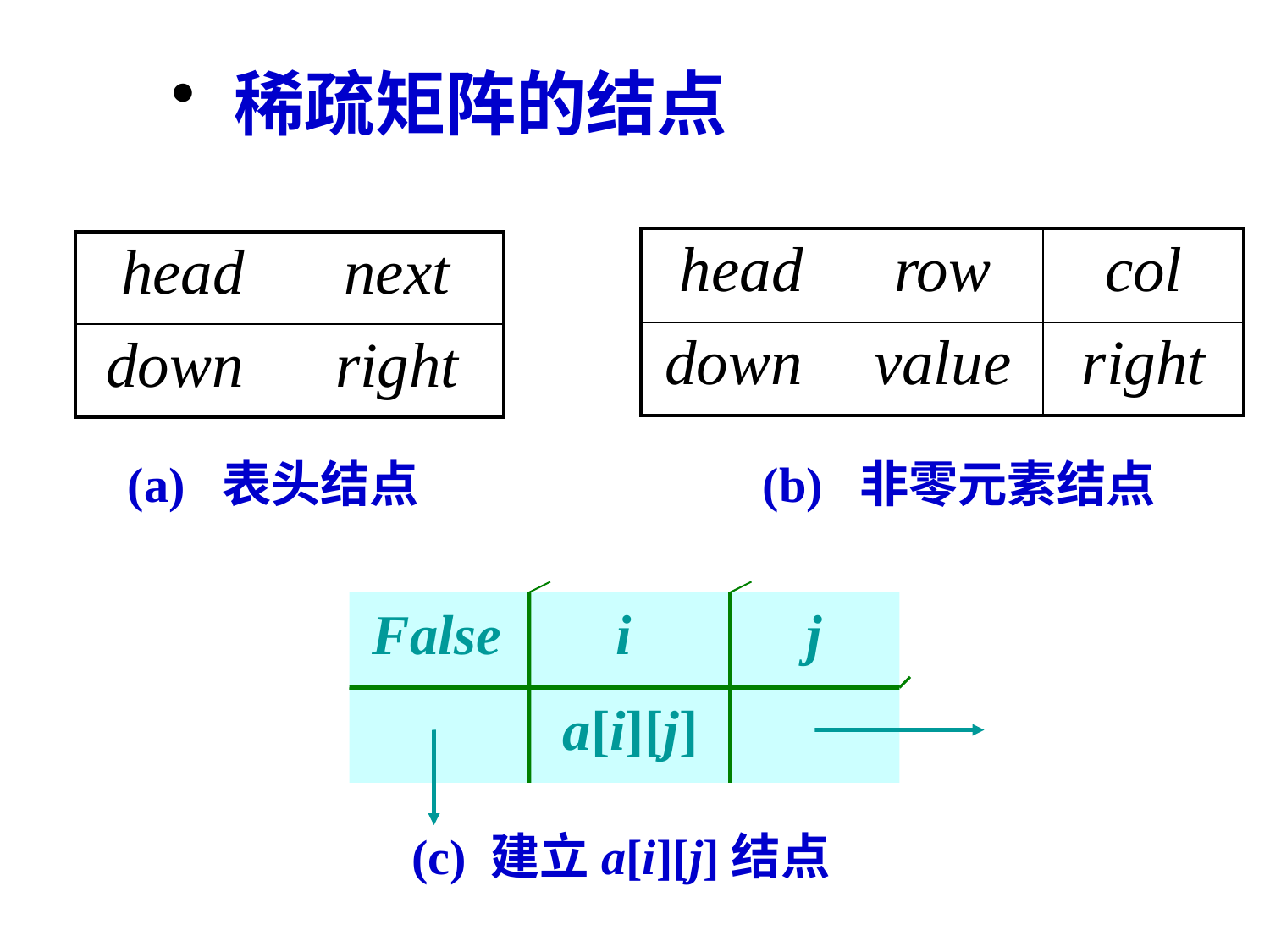

稀疏矩阵的结点
| head | row | col |
| --- | --- | --- |
| down | value | right |
| head | next |
| --- | --- |
| down | right |
(a)  表头结点               		(b)  非零元素结点

False

i

j

a[i][j]

(c) 建立a[i][j]结点